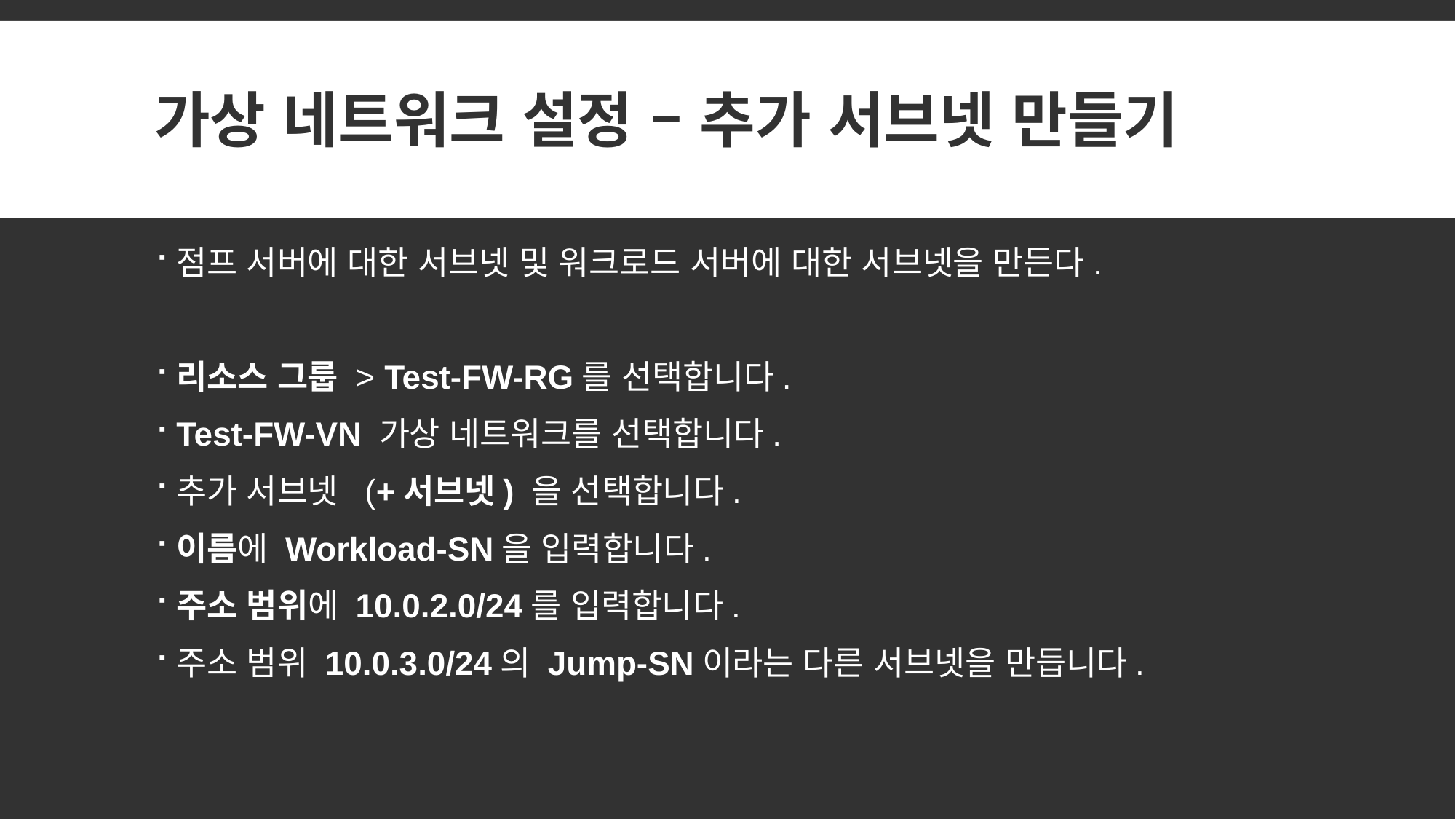

# 가상 네트워크 설정 – 추가 서브넷 만들기
점프 서버에 대한 서브넷 및 워크로드 서버에 대한 서브넷을 만든다.

리소스 그룹 > Test-FW-RG를 선택합니다.
Test-FW-VN 가상 네트워크를 선택합니다.
추가 서브넷  (+서브넷) 을 선택합니다.
이름에 Workload-SN을 입력합니다.
주소 범위에 10.0.2.0/24를 입력합니다.
주소 범위 10.0.3.0/24의 Jump-SN이라는 다른 서브넷을 만듭니다.